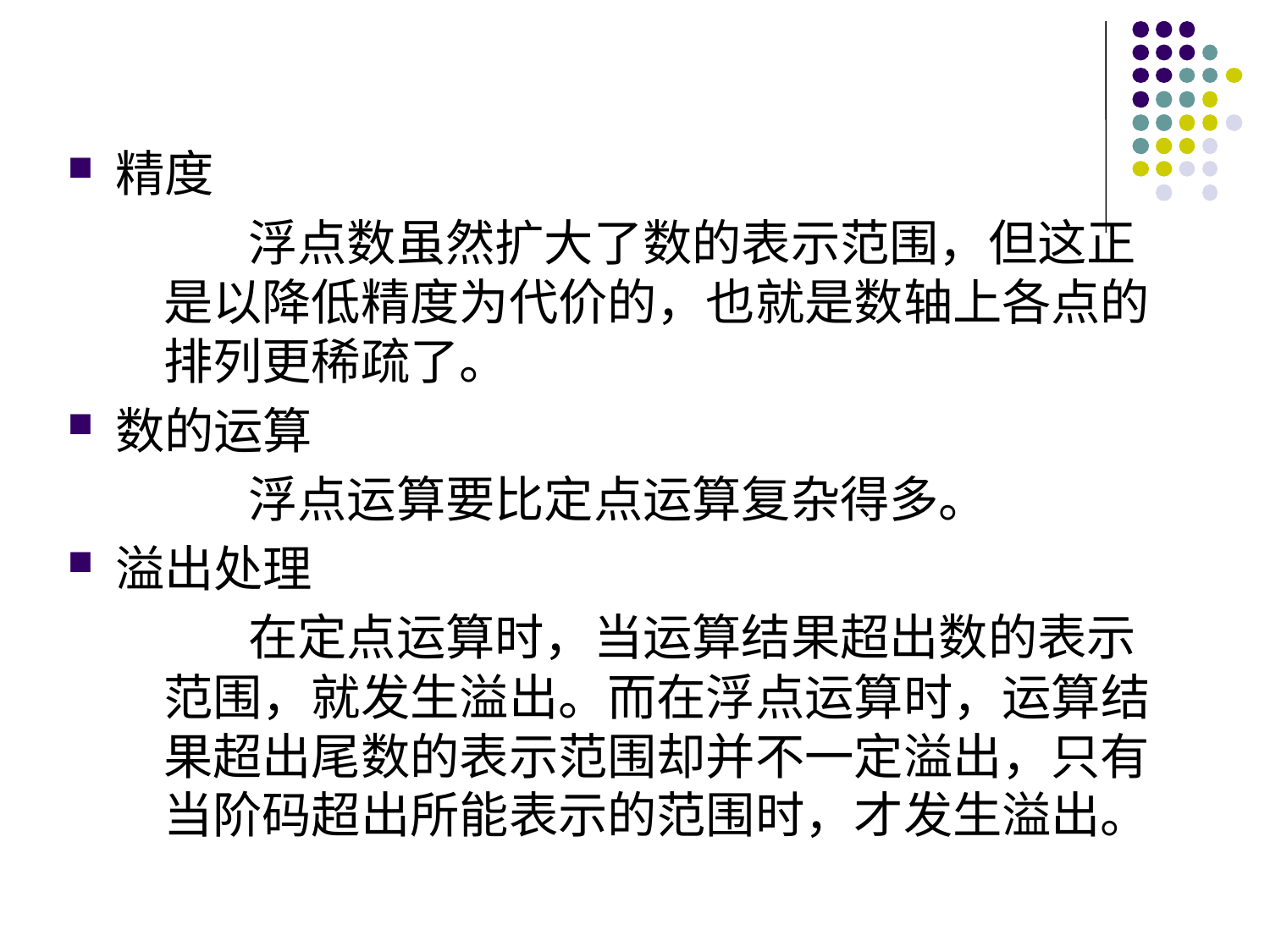

精度
           浮点数虽然扩大了数的表示范围，但这正是以降低精度为代价的，也就是数轴上各点的排列更稀疏了。
数的运算
           浮点运算要比定点运算复杂得多。
溢出处理
           在定点运算时，当运算结果超出数的表示范围，就发生溢出。而在浮点运算时，运算结果超出尾数的表示范围却并不一定溢出，只有当阶码超出所能表示的范围时，才发生溢出。
23